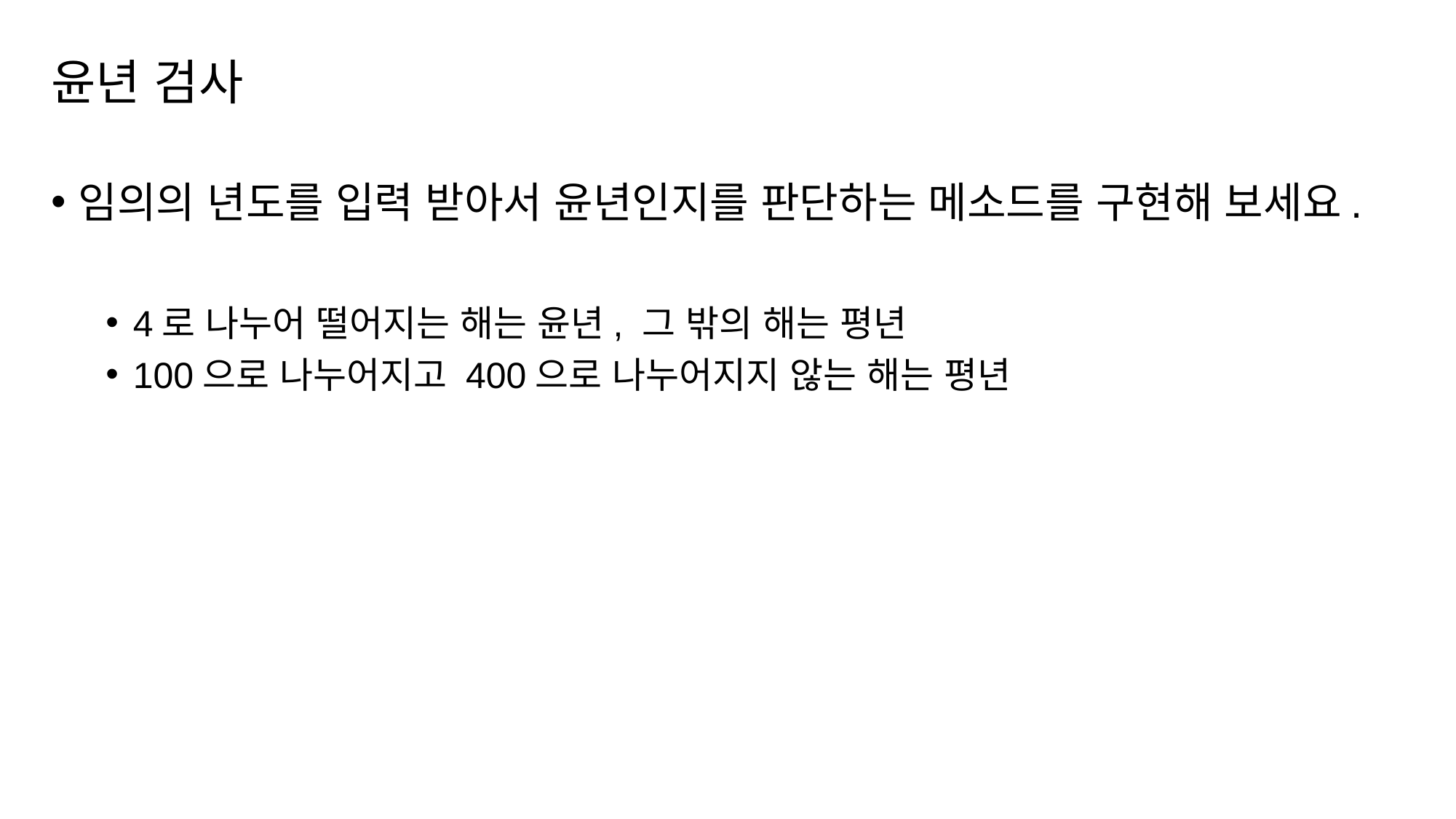

# 윤년 검사
임의의 년도를 입력 받아서 윤년인지를 판단하는 메소드를 구현해 보세요.

4로 나누어 떨어지는 해는 윤년, 그 밖의 해는 평년
100으로 나누어지고 400으로 나누어지지 않는 해는 평년